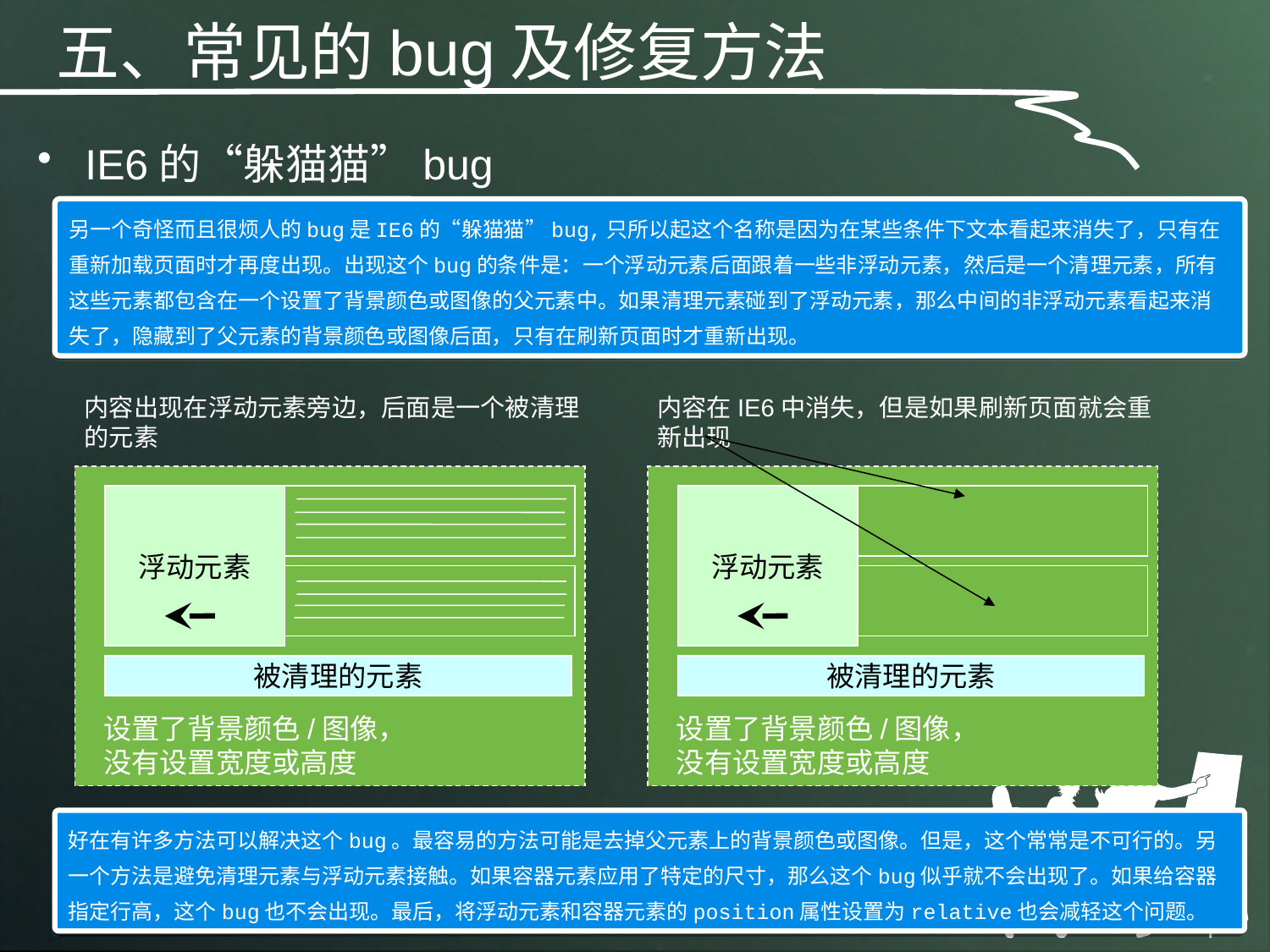

五、常见的bug及修复方法

IE6的“躲猫猫”bug

另一个奇怪而且很烦人的bug是IE6的“躲猫猫”bug,只所以起这个名称是因为在某些条件下文本看起来消失了，只有在重新加载页面时才再度出现。出现这个bug的条件是：一个浮动元素后面跟着一些非浮动元素，然后是一个清理元素，所有这些元素都包含在一个设置了背景颜色或图像的父元素中。如果清理元素碰到了浮动元素，那么中间的非浮动元素看起来消失了，隐藏到了父元素的背景颜色或图像后面，只有在刷新页面时才重新出现。
内容出现在浮动元素旁边，后面是一个被清理的元素

浮动元素

被清理的元素
设置了背景颜色/图像，
没有设置宽度或高度
内容在IE6中消失，但是如果刷新页面就会重新出现

浮动元素

被清理的元素
设置了背景颜色/图像，
没有设置宽度或高度
好在有许多方法可以解决这个bug。最容易的方法可能是去掉父元素上的背景颜色或图像。但是，这个常常是不可行的。另一个方法是避免清理元素与浮动元素接触。如果容器元素应用了特定的尺寸，那么这个bug似乎就不会出现了。如果给容器指定行高，这个bug也不会出现。最后，将浮动元素和容器元素的position属性设置为relative也会减轻这个问题。